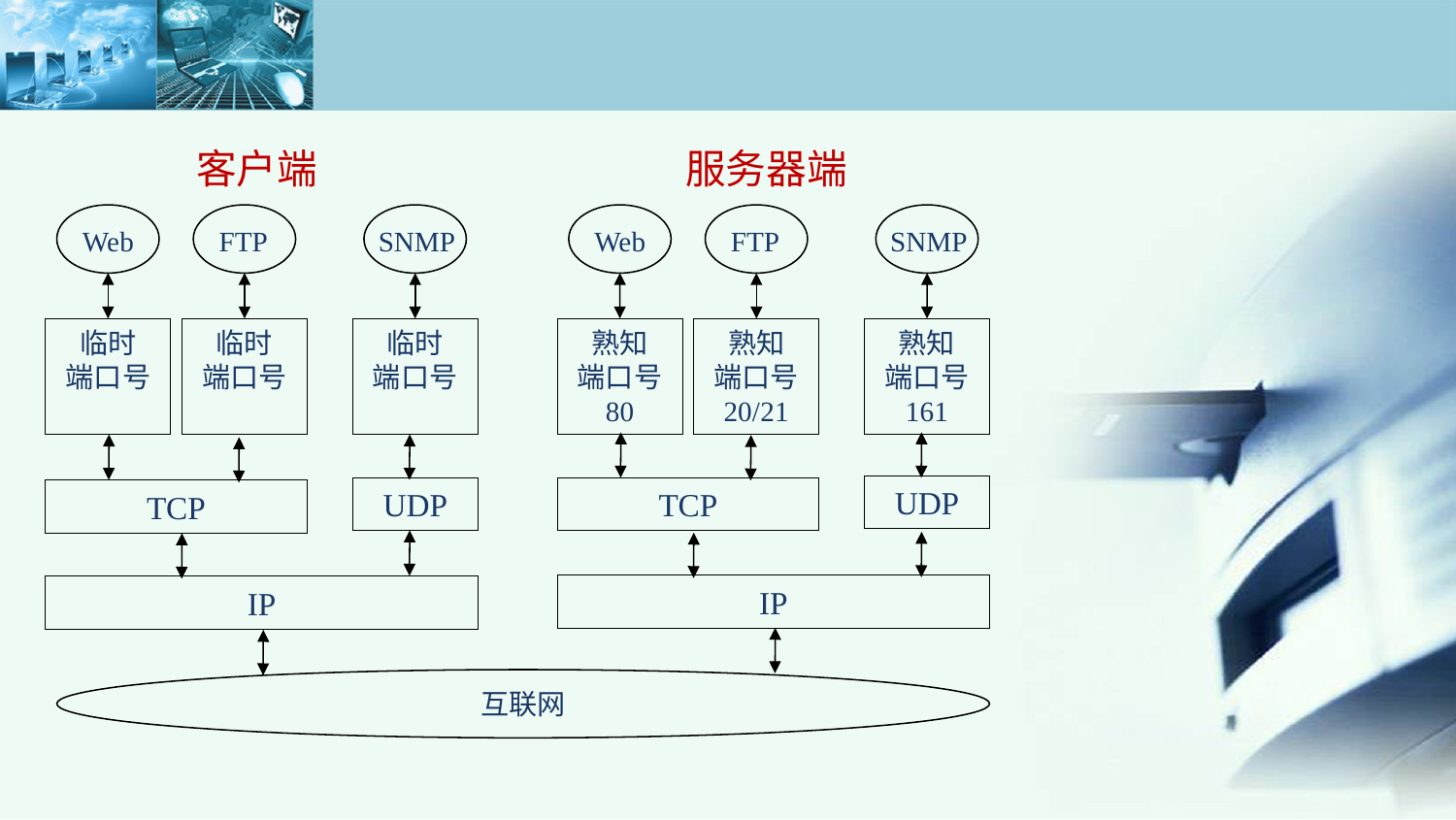

客户端
服务器端

Web
FTP
SNMP
Web
FTP
SNMP
临时
端口号

临时
端口号

临时
端口号

熟知
端口号
80
熟知
端口号
20/21
熟知
端口号
161
UDP
UDP
TCP
TCP
IP
IP
互联网